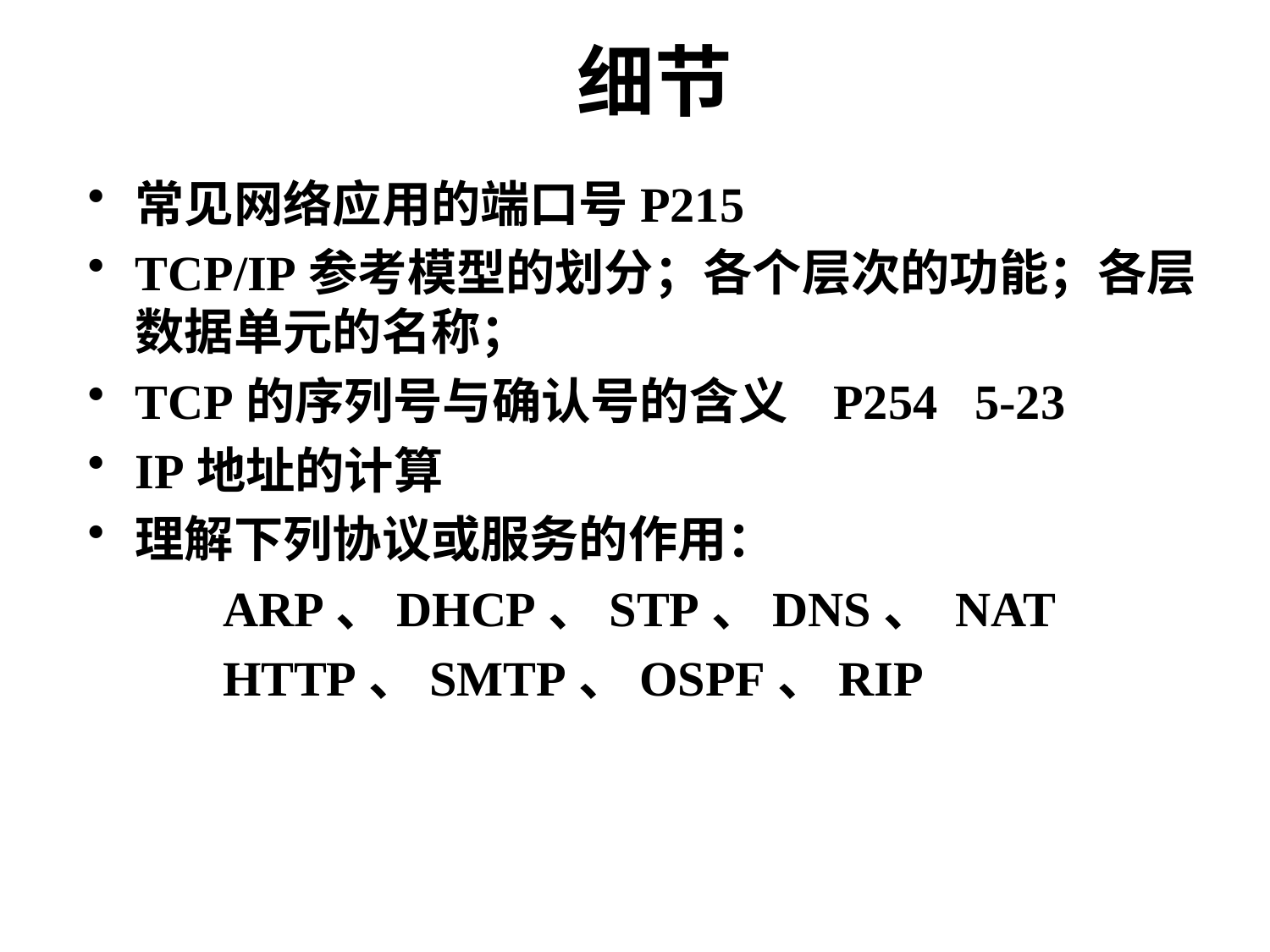

# 细节
常见网络应用的端口号P215
TCP/IP参考模型的划分；各个层次的功能；各层数据单元的名称；
TCP的序列号与确认号的含义   P254   5-23
IP地址的计算
理解下列协议或服务的作用：
           ARP、DHCP、STP、DNS、 NAT
           HTTP、SMTP、OSPF、RIP